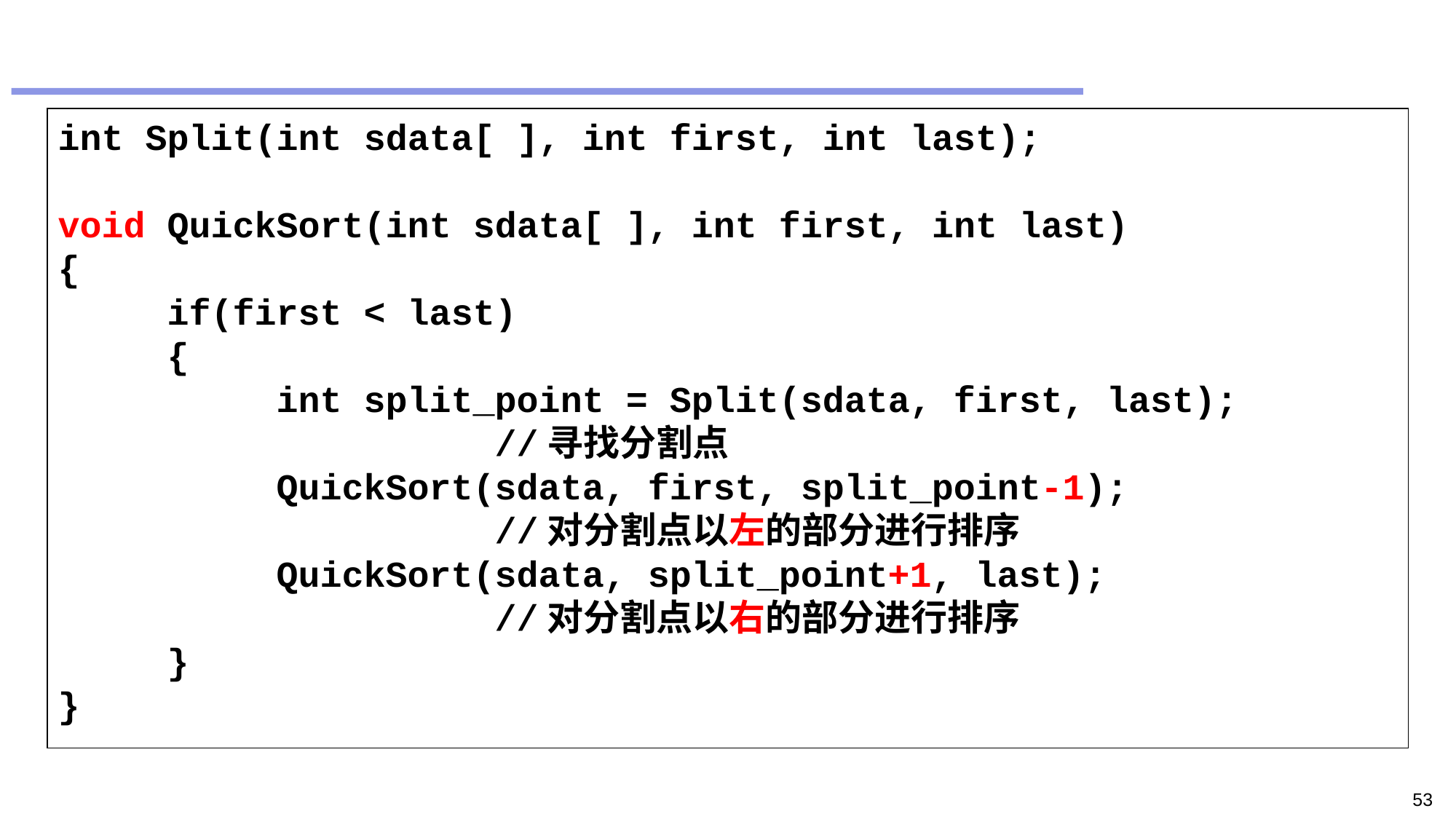

#
int Split(int sdata[ ], int first, int last);

void QuickSort(int sdata[ ], int first, int last)
{
	if(first < last)
	{
		int split_point = Split(sdata, first, last);
				//寻找分割点
		QuickSort(sdata, first, split_point-1);
				//对分割点以左的部分进行排序
		QuickSort(sdata, split_point+1, last);
				//对分割点以右的部分进行排序
	}
}
53